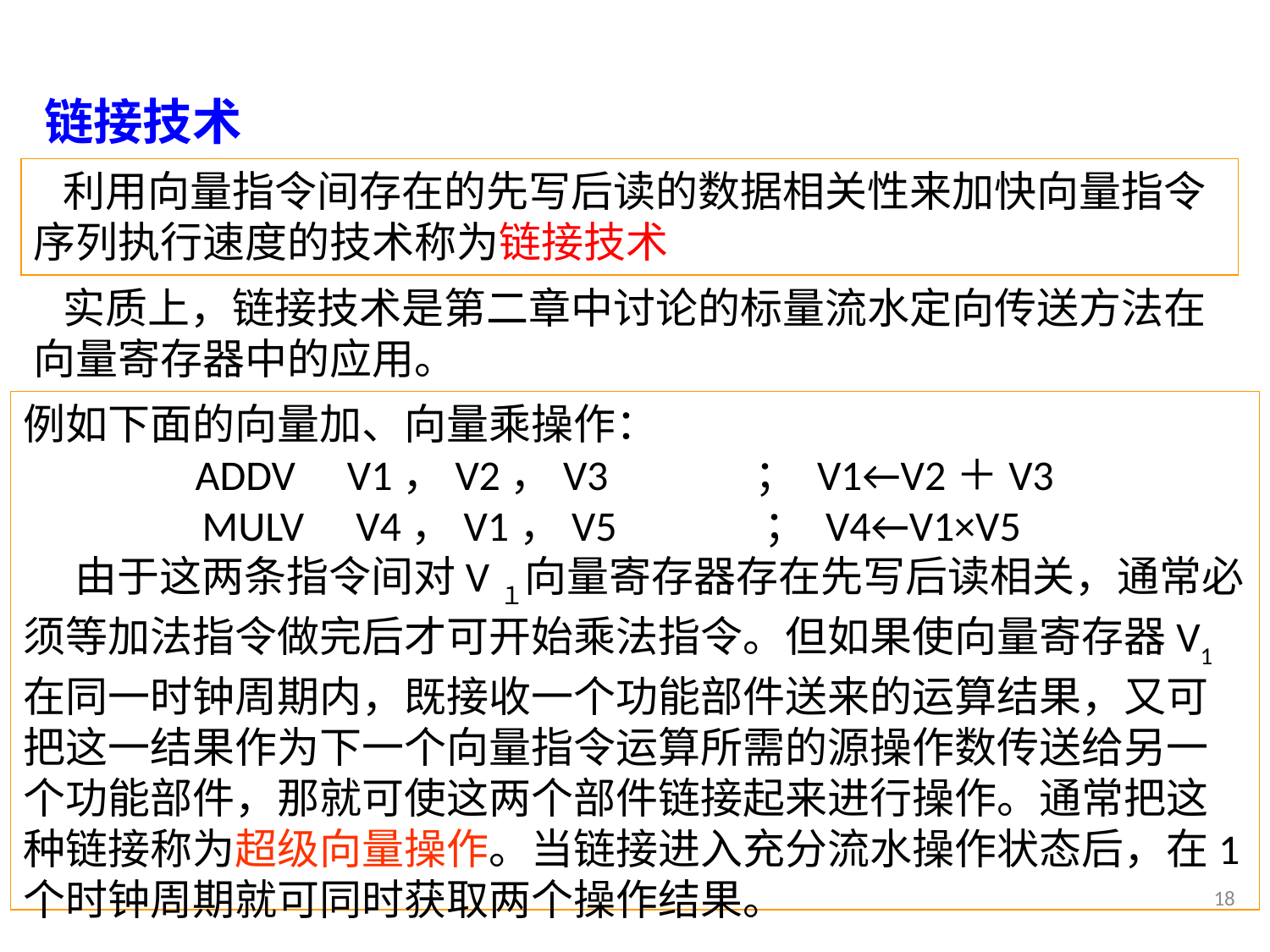

链接技术
  利用向量指令间存在的先写后读的数据相关性来加快向量指令序列执行速度的技术称为链接技术
  实质上，链接技术是第二章中讨论的标量流水定向传送方法在向量寄存器中的应用。
例如下面的向量加、向量乘操作：
                 ADDV     V1，V2，V3             ； V1←V2＋V3
                 MULV     V4，V1，V5             ； V4←V1×V5
    由于这两条指令间对V１向量寄存器存在先写后读相关，通常必须等加法指令做完后才可开始乘法指令。但如果使向量寄存器V1在同一时钟周期内，既接收一个功能部件送来的运算结果，又可把这一结果作为下一个向量指令运算所需的源操作数传送给另一个功能部件，那就可使这两个部件链接起来进行操作。通常把这种链接称为超级向量操作。当链接进入充分流水操作状态后，在1个时钟周期就可同时获取两个操作结果。
18